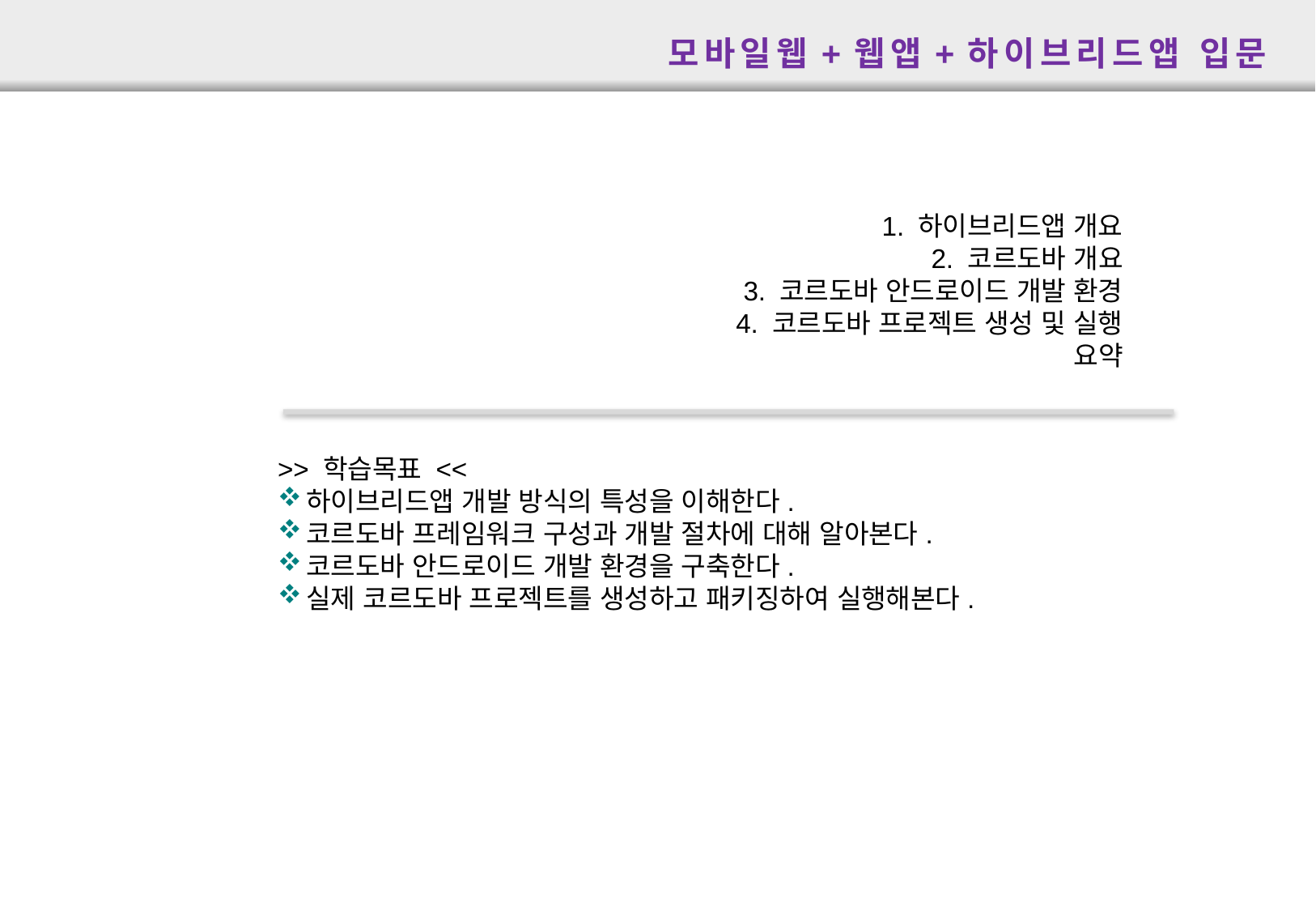

모바일웹+웹앱+하이브리드앱 입문
1. 하이브리드앱 개요
2. 코르도바 개요
3. 코르도바 안드로이드 개발 환경
4. 코르도바 프로젝트 생성 및 실행
요약

>> 학습목표 <<
하이브리드앱 개발 방식의 특성을 이해한다.
코르도바 프레임워크 구성과 개발 절차에 대해 알아본다.
코르도바 안드로이드 개발 환경을 구축한다.
실제 코르도바 프로젝트를 생성하고 패키징하여 실행해본다.